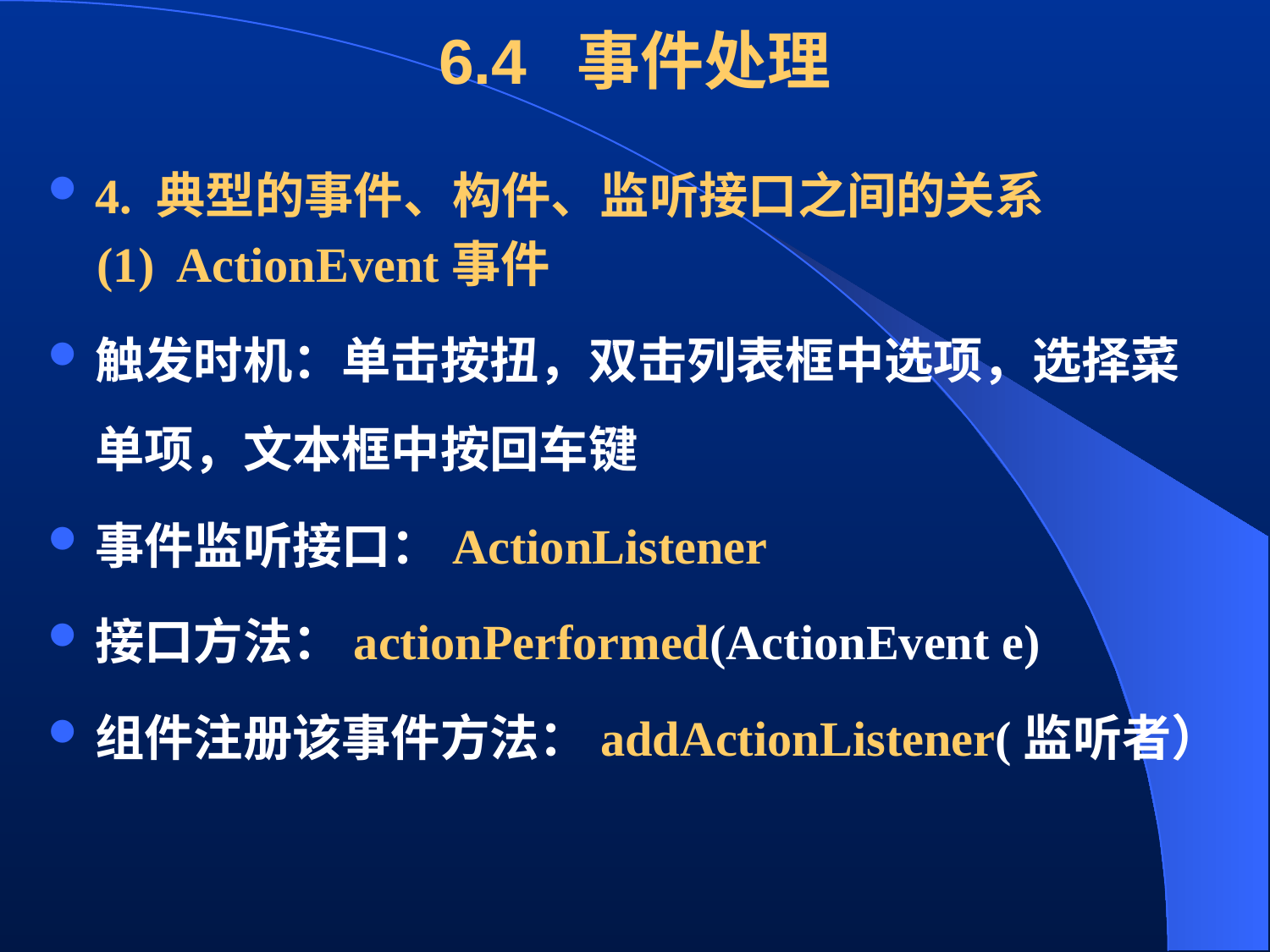

# 6.4  事件处理
4. 典型的事件、构件、监听接口之间的关系
    (1)  ActionEvent事件
触发时机：单击按扭，双击列表框中选项，选择菜单项，文本框中按回车键
事件监听接口：ActionListener
接口方法：actionPerformed(ActionEvent e)
组件注册该事件方法：addActionListener(监听者）